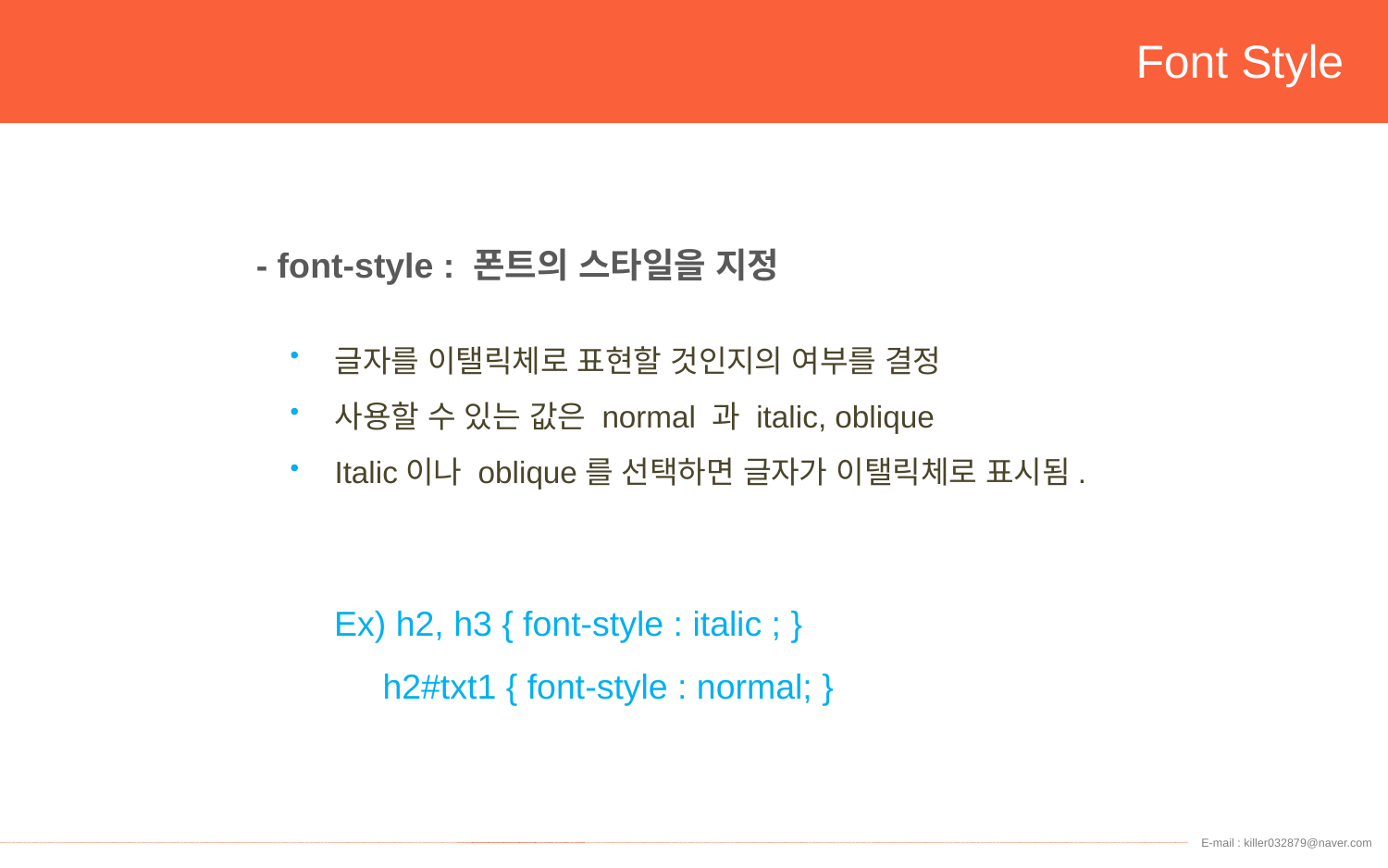

Font Style
- font-style : 폰트의 스타일을 지정
글자를 이탤릭체로 표현할 것인지의 여부를 결정
사용할 수 있는 값은 normal 과 italic, oblique
Italic이나 oblique를 선택하면 글자가 이탤릭체로 표시됨.

Ex) h2, h3 { font-style : italic ; }
     h2#txt1 { font-style : normal; }